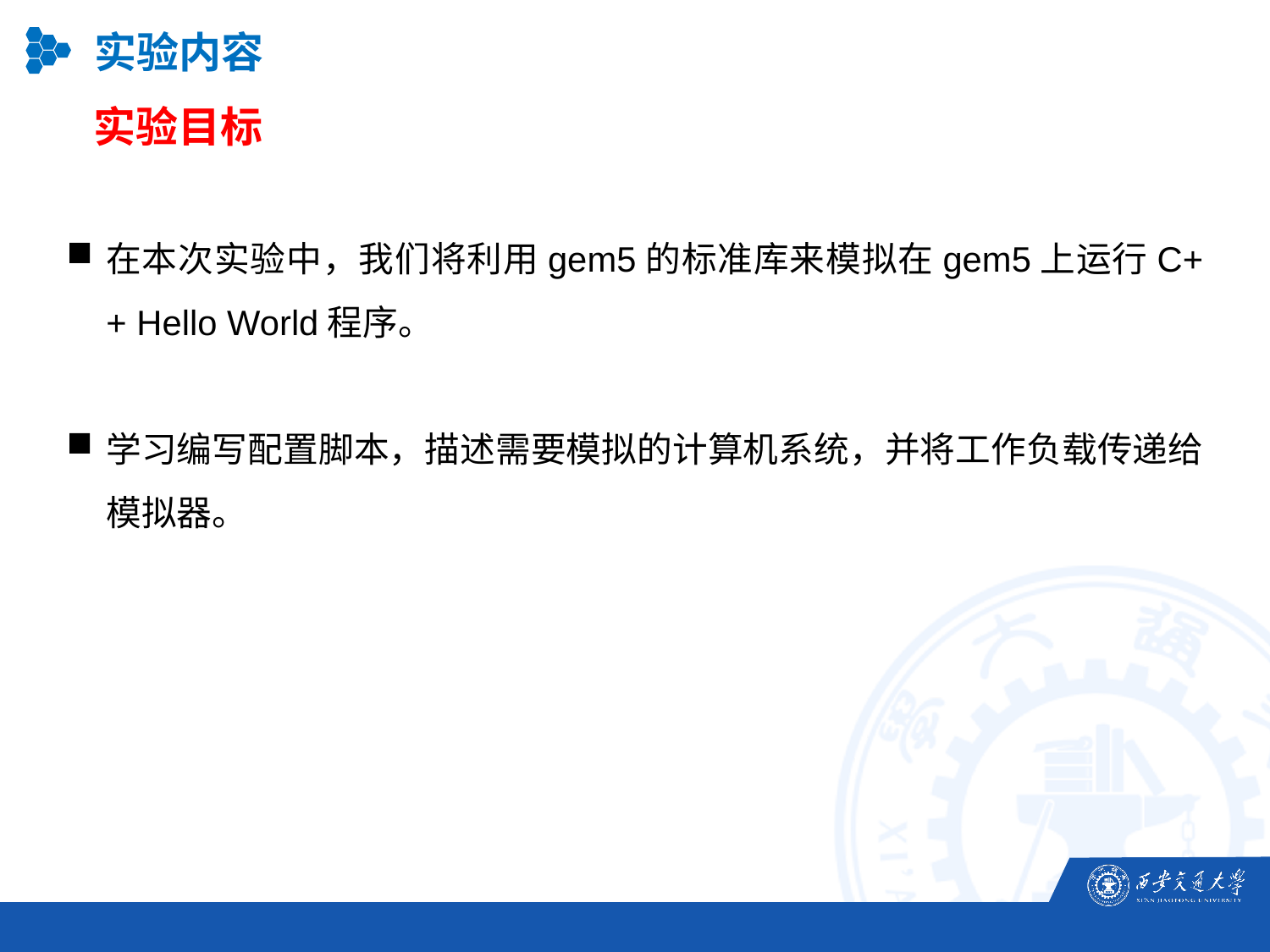

实验内容
实验目标
在本次实验中，我们将利用gem5的标准库来模拟在gem5上运行C++ Hello World程序。

学习编写配置脚本，描述需要模拟的计算机系统，并将工作负载传递给模拟器。